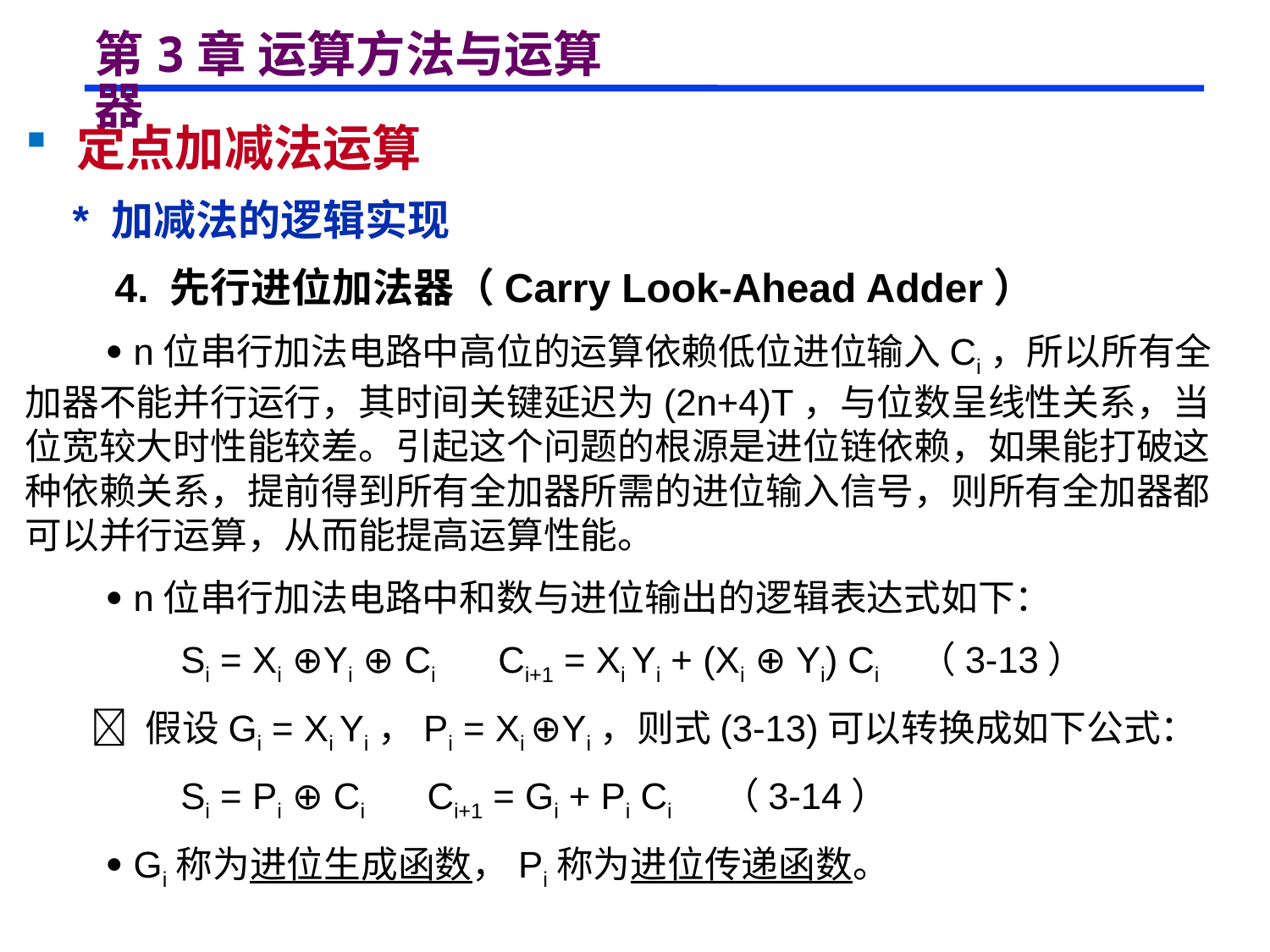

# 第3章 运算方法与运算器
 定点加减法运算
    * 加减法的逻辑实现
        4. 先行进位加法器（Carry Look-Ahead Adder）
        • n位串行加法电路中高位的运算依赖低位进位输入Ci，所以所有全加器不能并行运行，其时间关键延迟为(2n+4)T，与位数呈线性关系，当位宽较大时性能较差。引起这个问题的根源是进位链依赖，如果能打破这种依赖关系，提前得到所有全加器所需的进位输入信号，则所有全加器都可以并行运算，从而能提高运算性能。
        • n位串行加法电路中和数与进位输出的逻辑表达式如下：
               Si = Xi ⊕Yi ⊕ Ci      Ci+1 = Xi Yi + (Xi ⊕ Yi) Ci   （3-13）
        • 假设Gi = Xi Yi，Pi = Xi ⊕Yi，则式(3-13)可以转换成如下公式：
               Si = Pi ⊕ Ci      Ci+1 = Gi + Pi Ci    （3-14）
        • Gi称为进位生成函数，Pi称为进位传递函数。